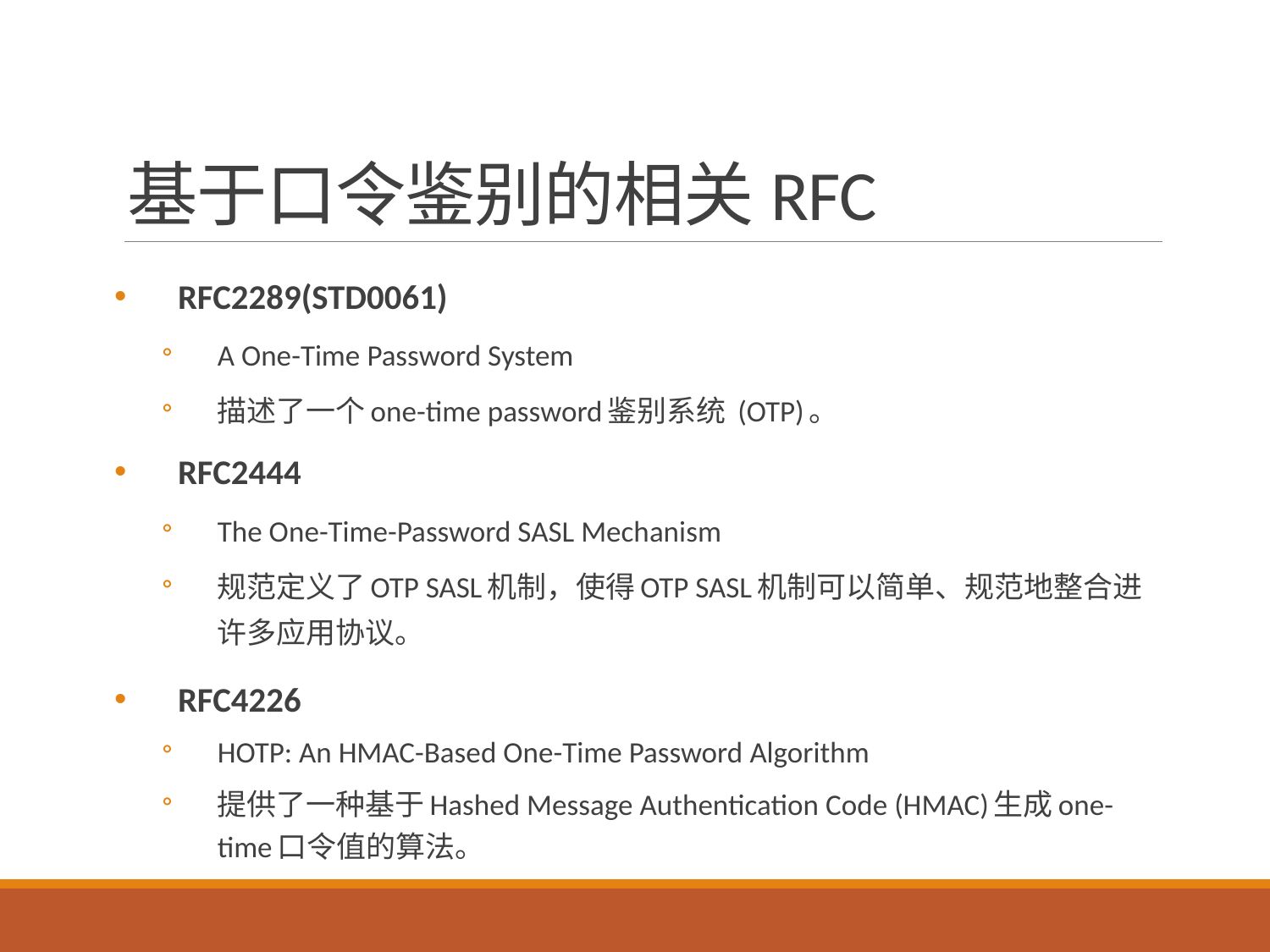

# 基于口令鉴别的相关RFC
RFC2289(STD0061)
A One-Time Password System
描述了一个one-time password鉴别系统 (OTP)。
RFC2444
The One-Time-Password SASL Mechanism
规范定义了OTP SASL机制，使得OTP SASL机制可以简单、规范地整合进许多应用协议。
RFC4226
HOTP: An HMAC-Based One-Time Password Algorithm
提供了一种基于Hashed Message Authentication Code (HMAC)生成one-time口令值的算法。

60